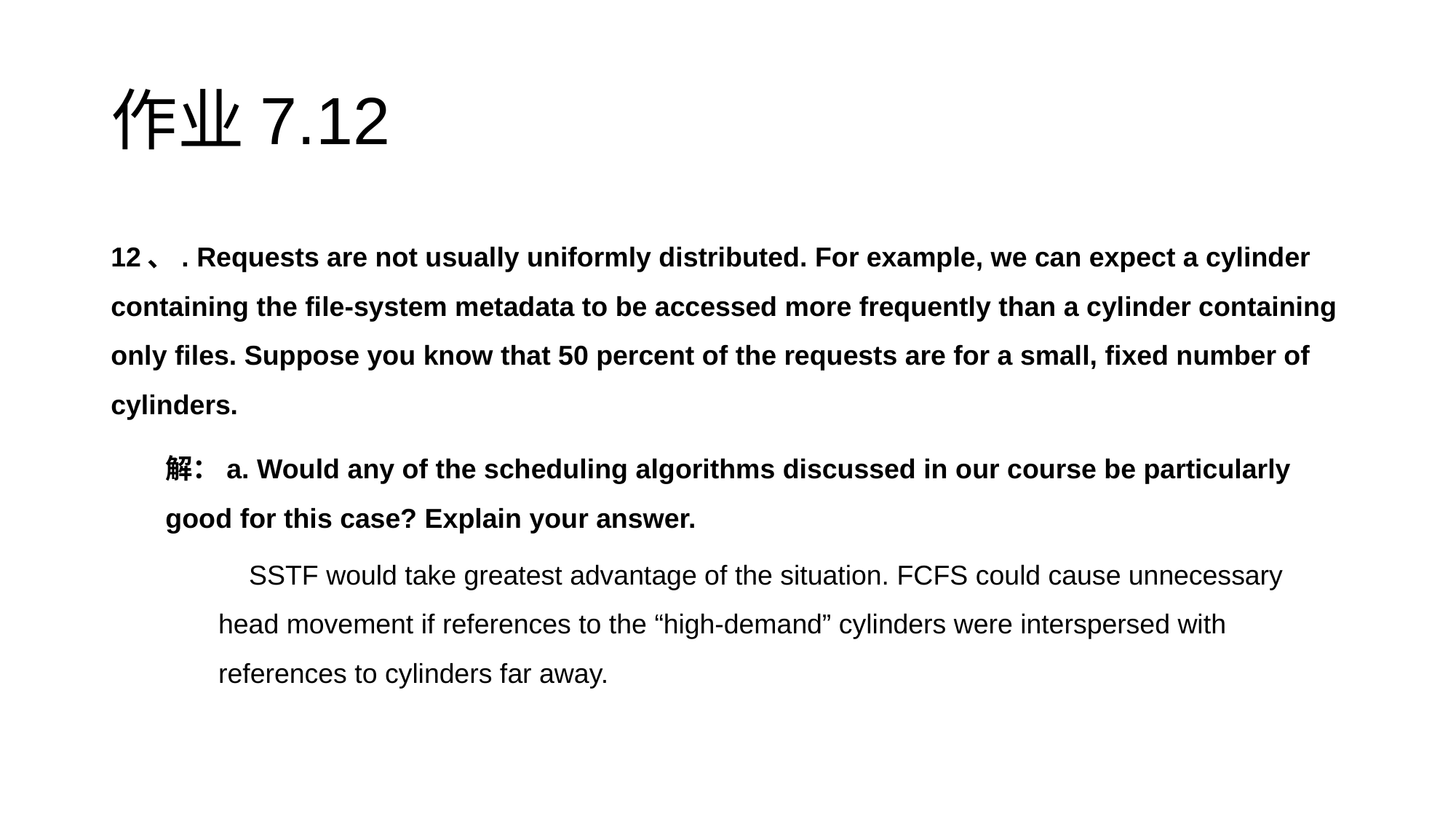

# 作业7.12
12、. Requests are not usually uniformly distributed. For example, we can expect a cylinder containing the file-system metadata to be accessed more frequently than a cylinder containing only files. Suppose you know that 50 percent of the requests are for a small, fixed number of cylinders.
解：a. Would any of the scheduling algorithms discussed in our course be particularly good for this case? Explain your answer.
    SSTF would take greatest advantage of the situation. FCFS could cause unnecessary head movement if references to the “high-demand” cylinders were interspersed with references to cylinders far away.